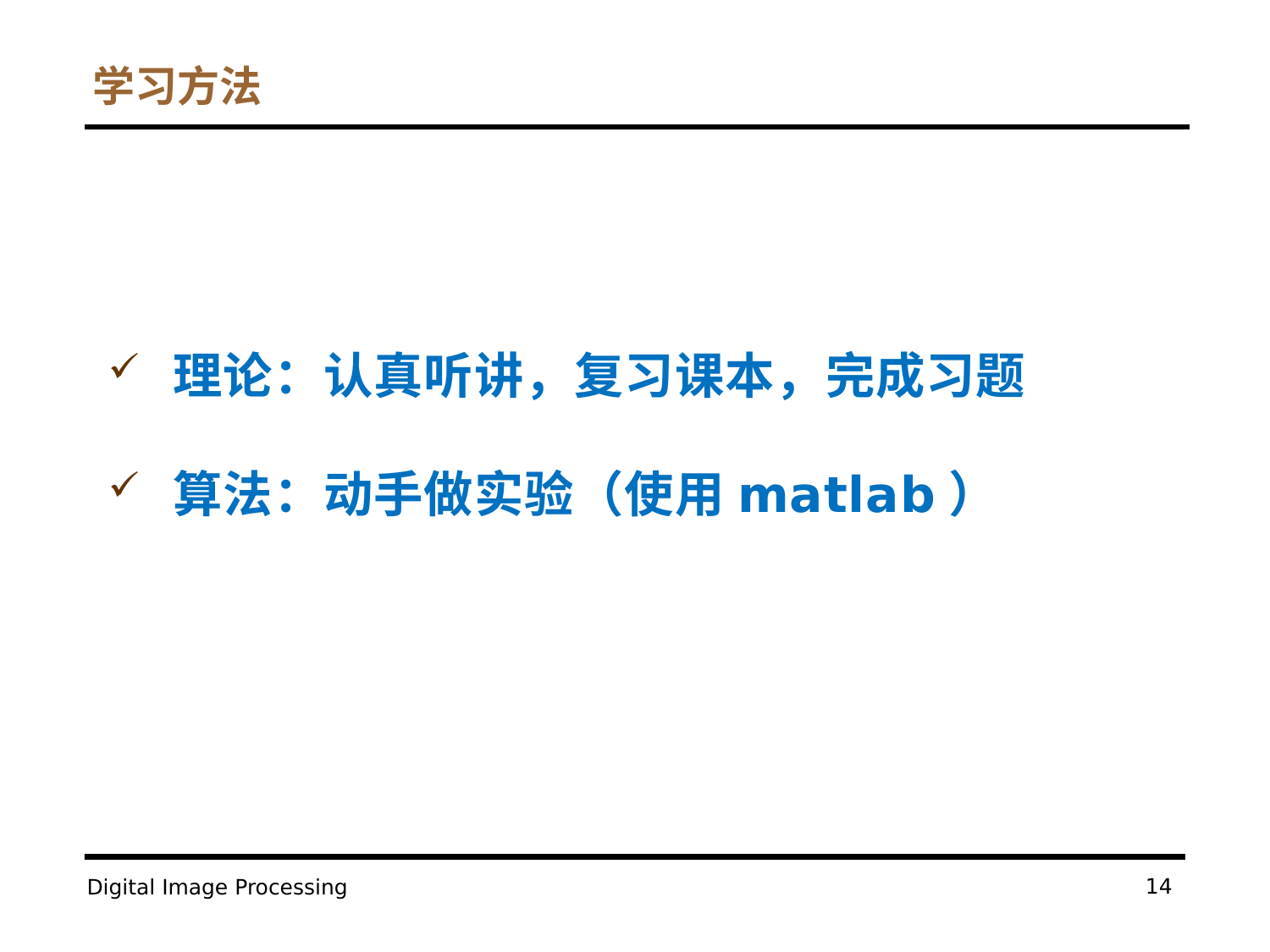

# 学习方法
理论：认真听讲，复习课本，完成习题

算法：动手做实验（使用matlab）

14
Digital Image Processing